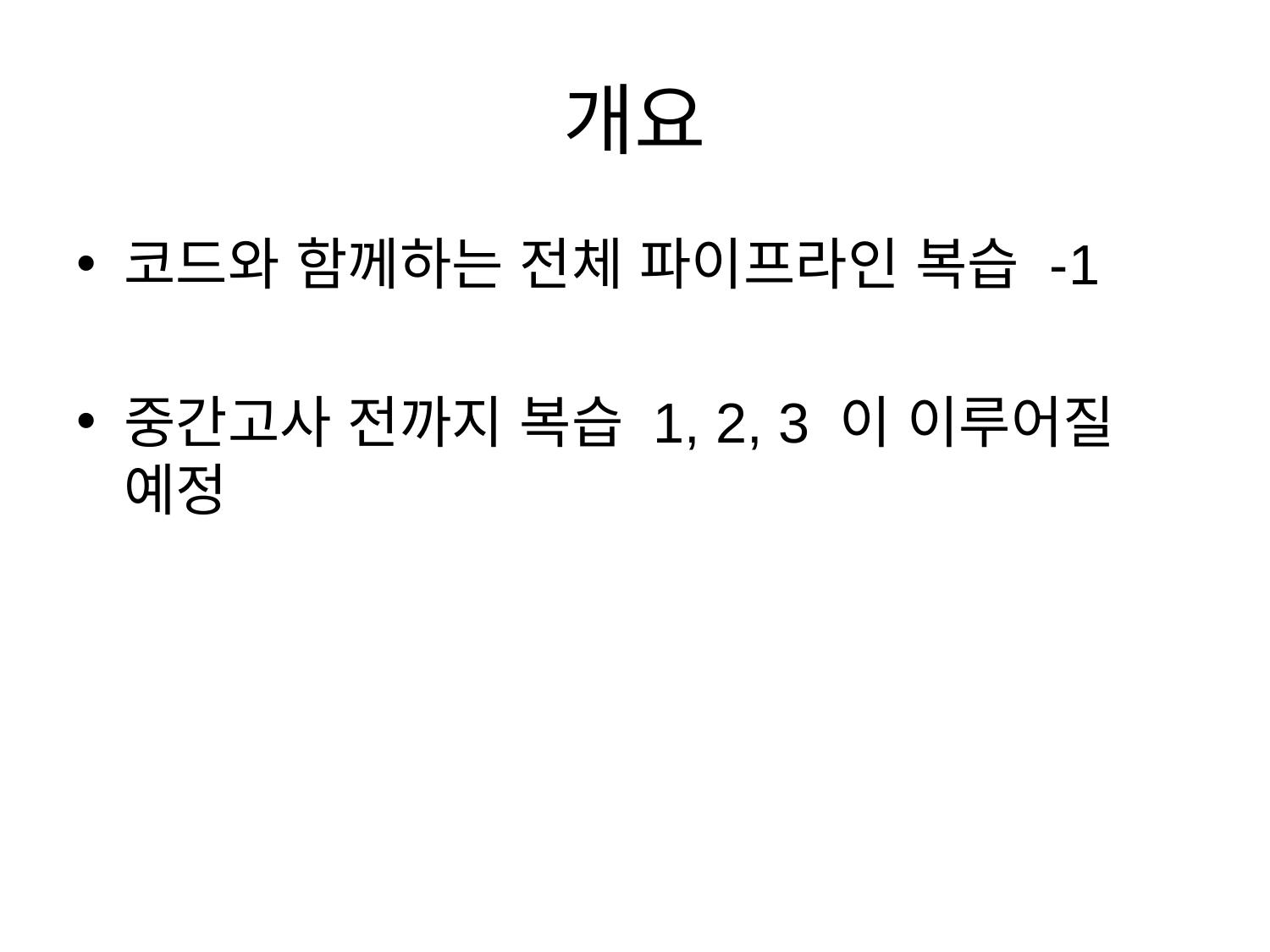

# 개요
코드와 함께하는 전체 파이프라인 복습 -1

중간고사 전까지 복습 1, 2, 3 이 이루어질 예정